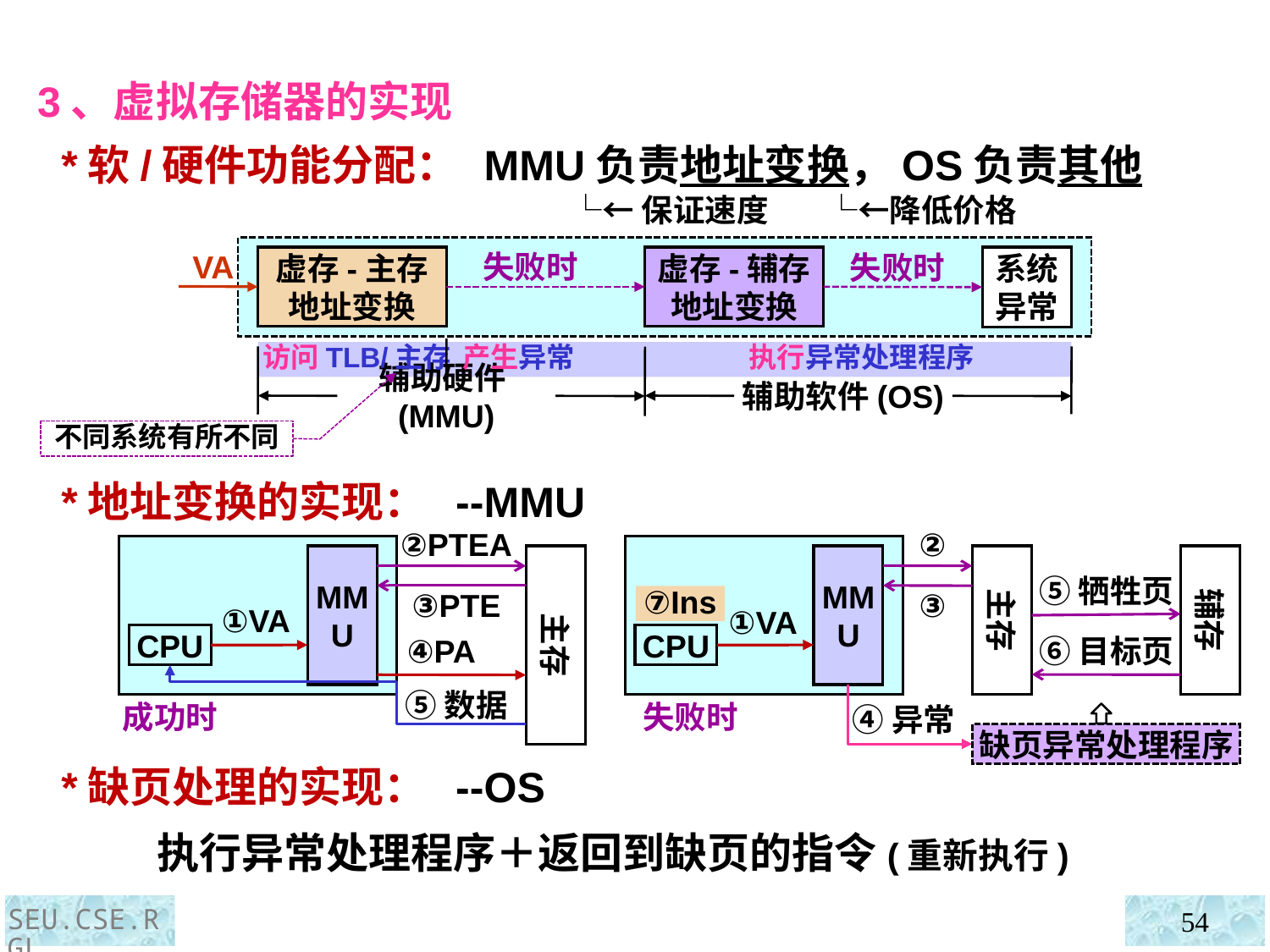

3、虚拟存储器的实现
  *软/硬件功能分配：

  *地址变换的实现：  --MMU

  *缺页处理的实现：  --OS
MMU负责地址变换，OS负责其他
            └←保证速度        └←降低价格

VA
失败时
虚存-主存
地址变换
虚存-辅存
地址变换
失败时
系统异常
访问TLB/主存   产生异常
执行异常处理程序

辅助硬件(MMU)
辅助软件(OS)
不同系统有所不同
②PTEA

MMU
主存
③PTE
①VA
CPU
④PA
⑤数据
成功时
②

MMU
主存
③
①VA
CPU
失败时
④异常
辅存
⑤牺牲页
⑦Ins
⑥目标页

缺页异常处理程序
执行异常处理程序＋返回到缺页的指令(重新执行)
SEU.CSE.RGL
54